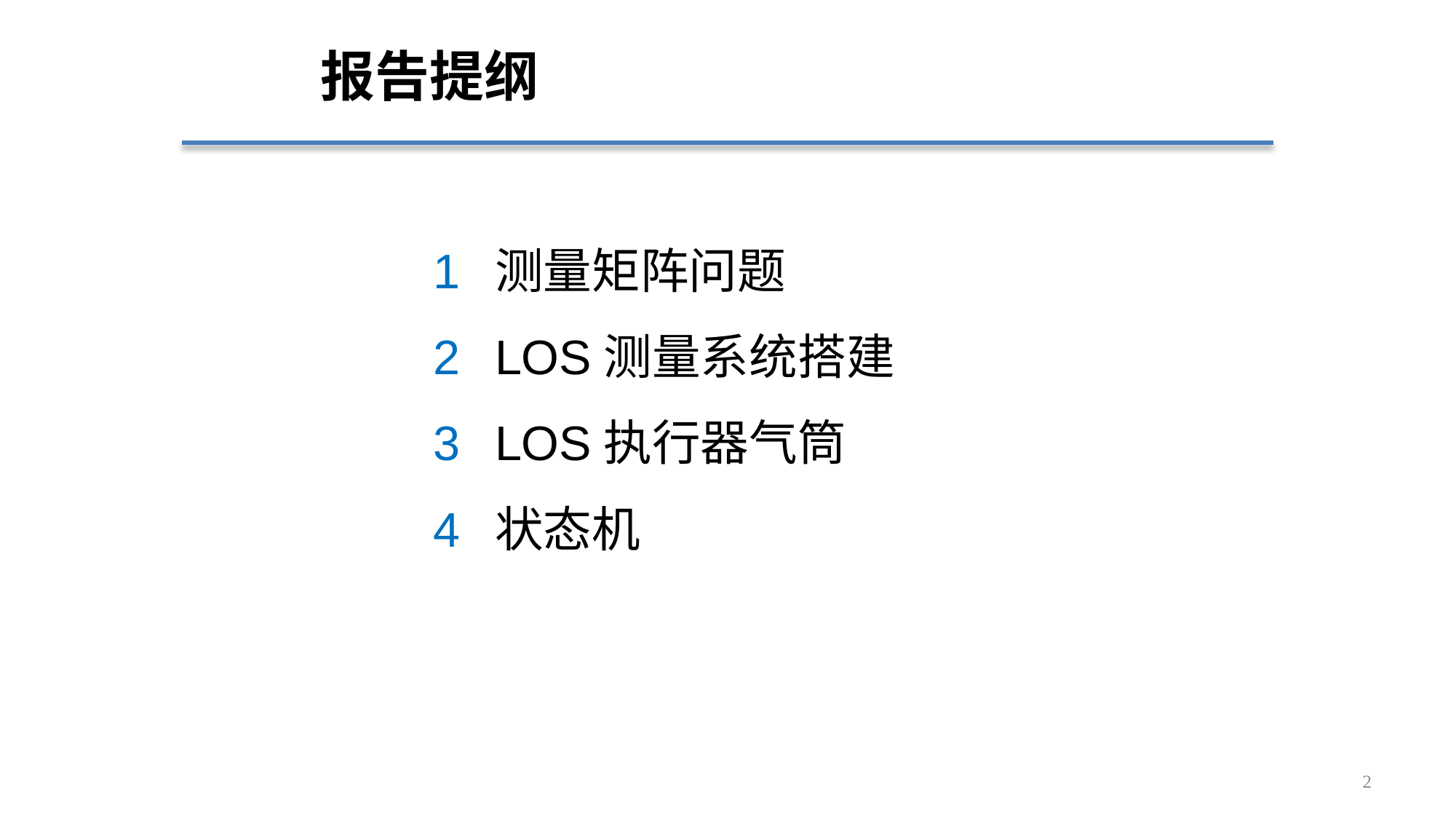

# 报告提纲
测量矩阵问题
LOS测量系统搭建
LOS执行器气筒
状态机
2